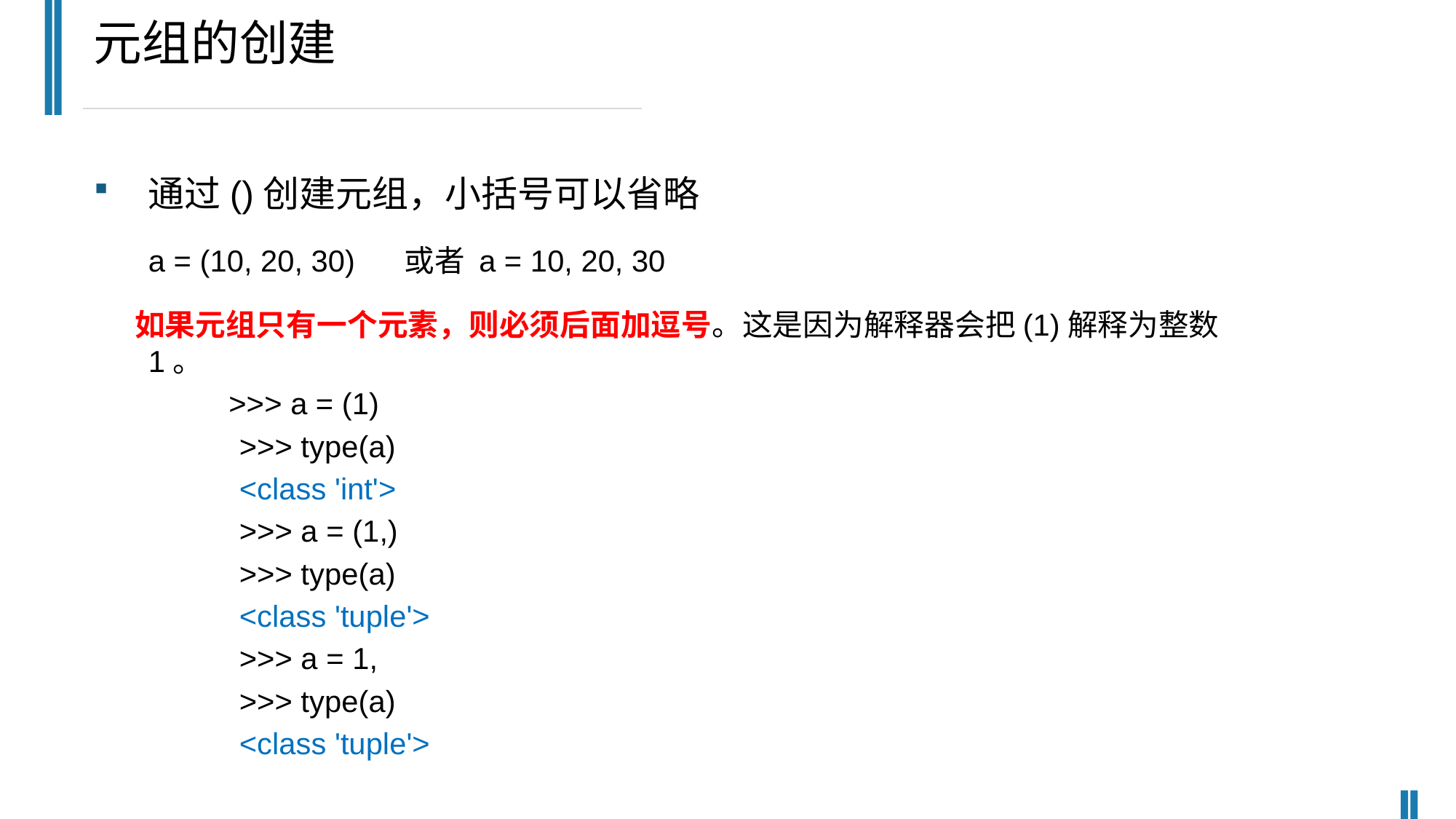

元组的创建

通过()创建元组，小括号可以省略

	a = (10, 20, 30)     或者 a = 10, 20, 30

     如果元组只有一个元素，则必须后面加逗号。这是因为解释器会把(1)解释为整数1。
	  >>> a = (1)
>>> type(a)
<class 'int'>
>>> a = (1,)
>>> type(a)
<class 'tuple'>
>>> a = 1,
>>> type(a)
<class 'tuple'>